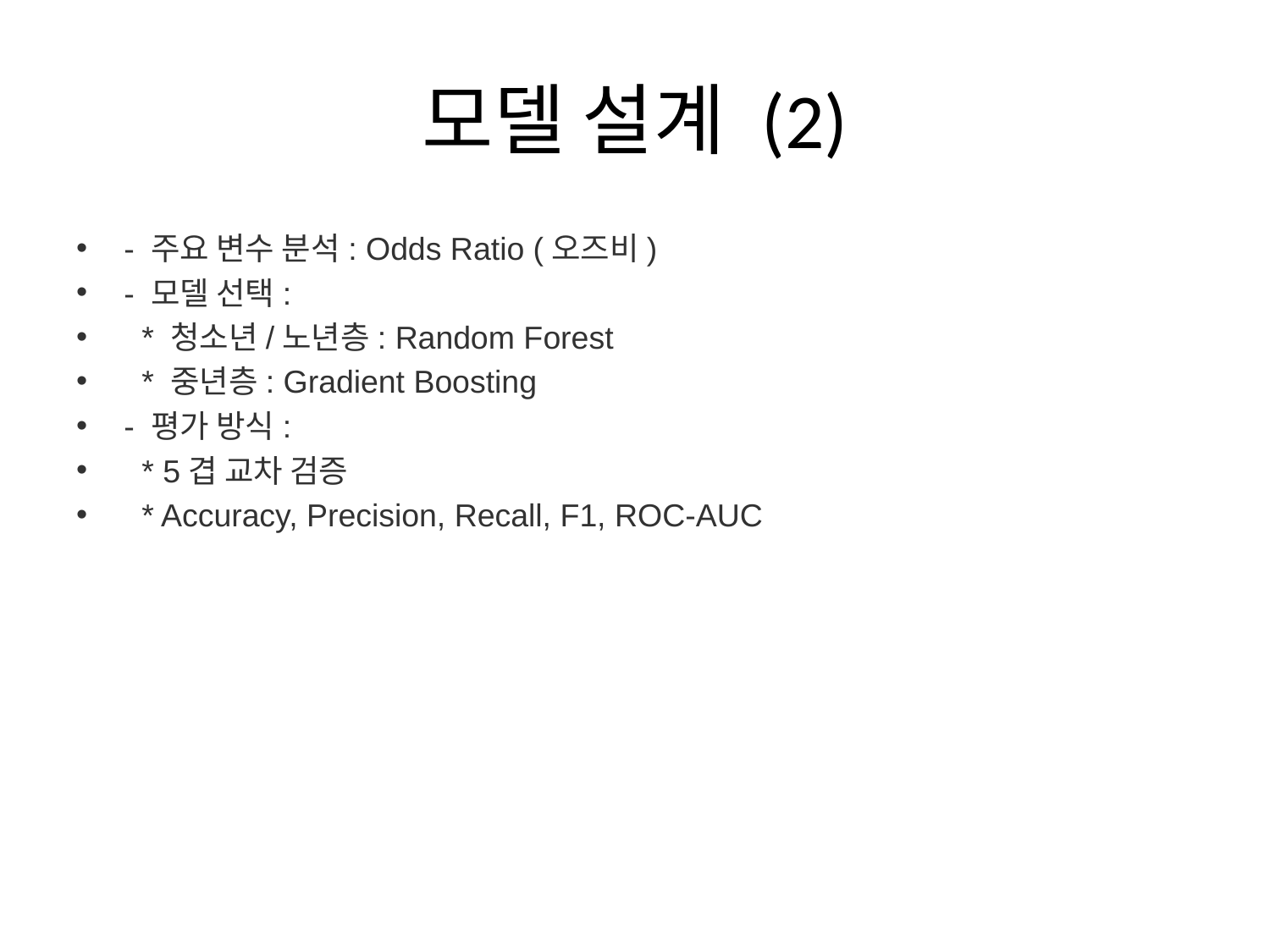

# 모델 설계 (2)
- 주요 변수 분석: Odds Ratio (오즈비)
- 모델 선택:
  * 청소년/노년층: Random Forest
  * 중년층: Gradient Boosting
- 평가 방식:
  * 5겹 교차 검증
  * Accuracy, Precision, Recall, F1, ROC-AUC